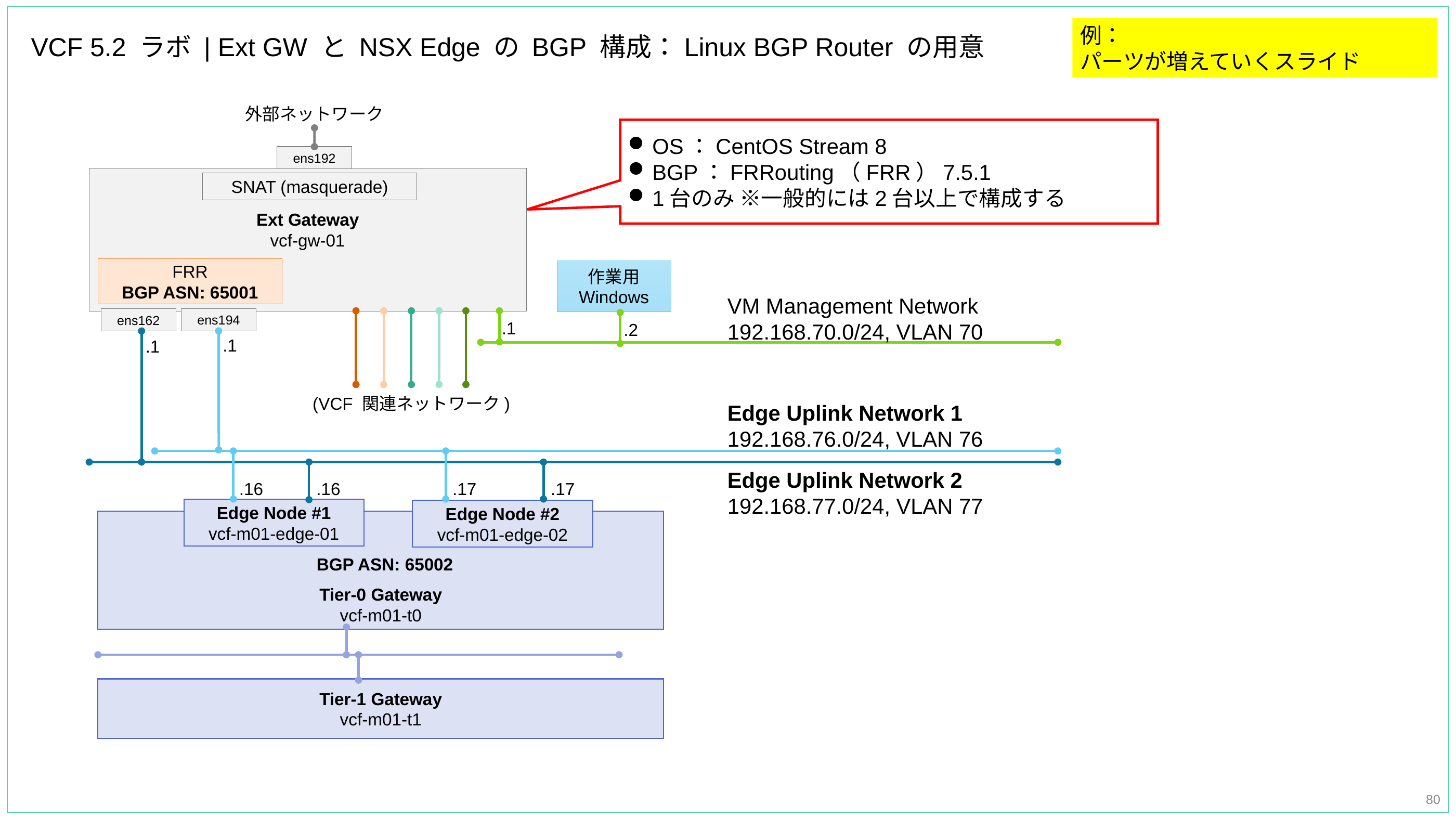

例：
パーツが増えていくスライド
# VCF 5.2 ラボ | Ext GW と NSX Edge の BGP 構成：Linux BGP Router の用意
外部ネットワーク
OS：CentOS Stream 8
BGP：FRRouting（FRR）7.5.1
1台のみ ※一般的には2台以上で構成する
ens192
Ext Gateway
vcf-gw-01

SNAT (masquerade)
FRR
BGP ASN: 65001
作業用
Windows
VM Management Network
192.168.70.0/24, VLAN 70
ens194
ens162
.1
.2
.1
.1
(VCF 関連ネットワーク)
Edge Uplink Network 1
192.168.76.0/24, VLAN 76
Edge Uplink Network 2
192.168.77.0/24, VLAN 77
.17
.17
.16
.16
Edge Node #1
vcf-m01-edge-01
Edge Node #2
vcf-m01-edge-02
Tier-0 Gateway
vcf-m01-t0
BGP ASN: 65002
Tier-1 Gateway
vcf-m01-t1
80